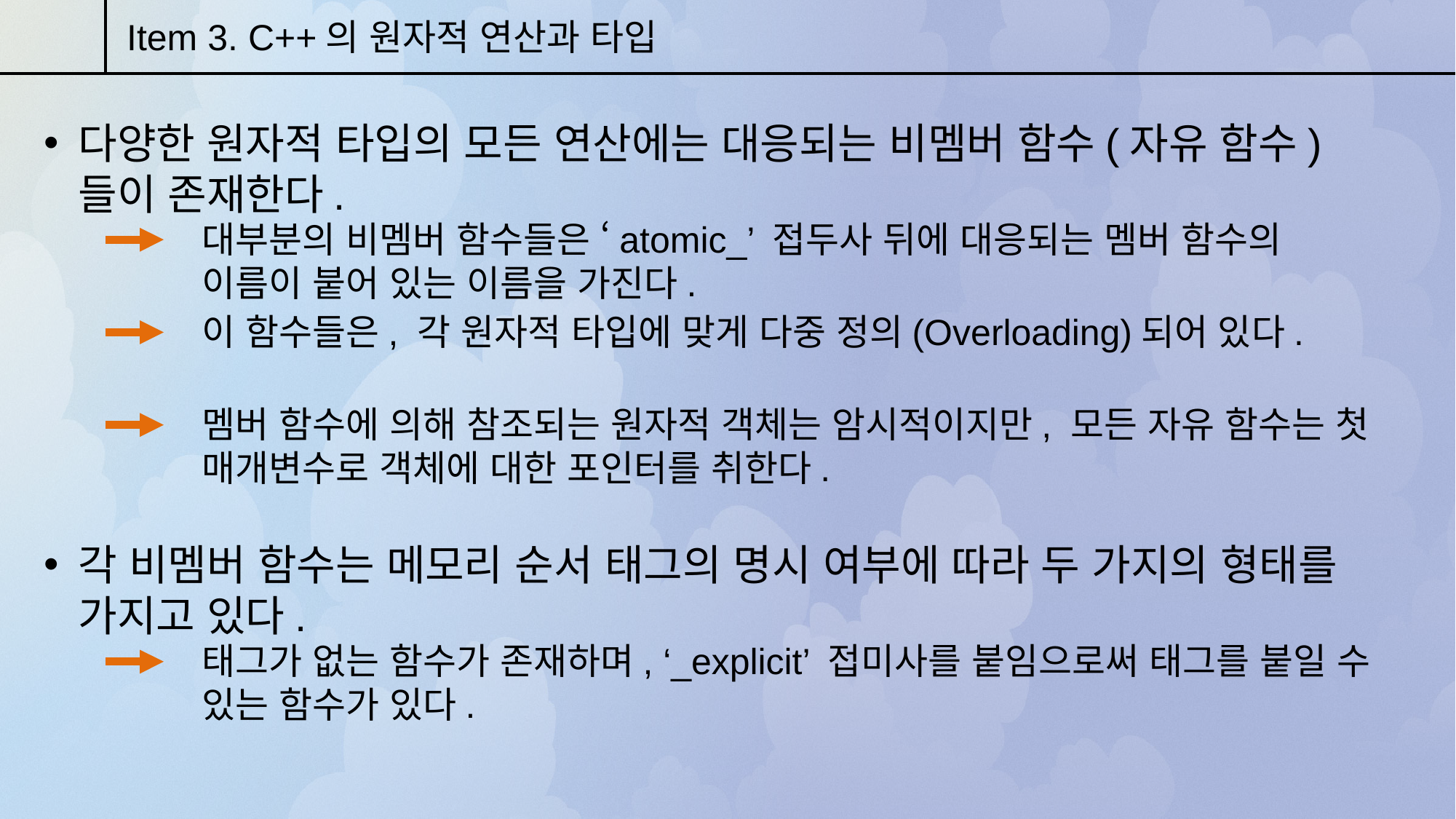

Item 3. C++의 원자적 연산과 타입
다양한 원자적 타입의 모든 연산에는 대응되는 비멤버 함수(자유 함수)들이 존재한다.
대부분의 비멤버 함수들은 ‘atomic_’ 접두사 뒤에 대응되는 멤버 함수의 이름이 붙어 있는 이름을 가진다.
이 함수들은, 각 원자적 타입에 맞게 다중 정의(Overloading)되어 있다.
멤버 함수에 의해 참조되는 원자적 객체는 암시적이지만, 모든 자유 함수는 첫 매개변수로 객체에 대한 포인터를 취한다.
각 비멤버 함수는 메모리 순서 태그의 명시 여부에 따라 두 가지의 형태를 가지고 있다.
태그가 없는 함수가 존재하며, ‘_explicit’ 접미사를 붙임으로써 태그를 붙일 수 있는 함수가 있다.